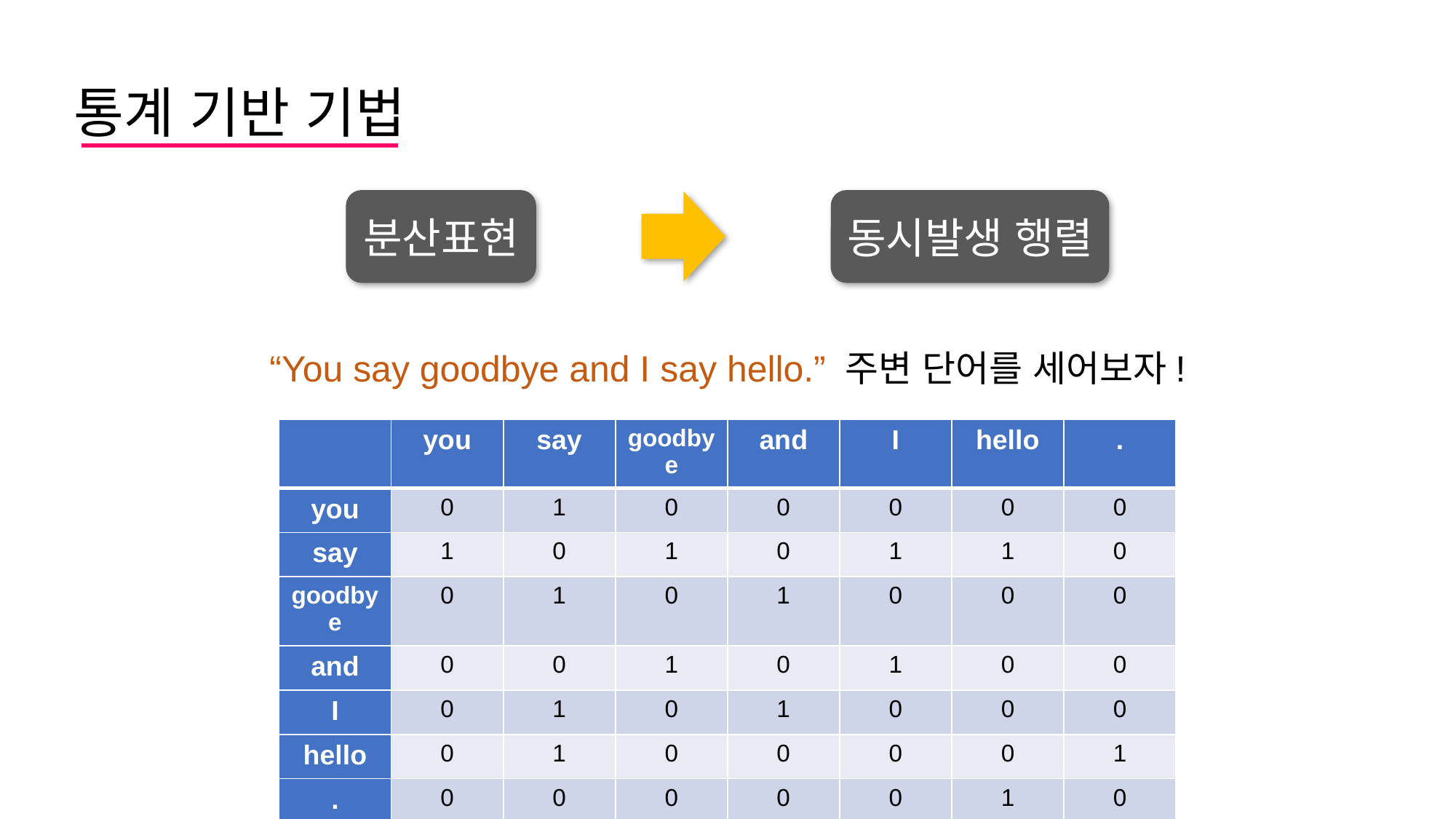

통계 기반 기법

분산표현
동시발생 행렬

“You say goodbye and I say hello.” 주변 단어를 세어보자!
|  | you | say | goodbye | and | I | hello | . |
| --- | --- | --- | --- | --- | --- | --- | --- |
| you | 0 | 1 | 0 | 0 | 0 | 0 | 0 |
| say | 1 | 0 | 1 | 0 | 1 | 1 | 0 |
| goodbye | 0 | 1 | 0 | 1 | 0 | 0 | 0 |
| and | 0 | 0 | 1 | 0 | 1 | 0 | 0 |
| I | 0 | 1 | 0 | 1 | 0 | 0 | 0 |
| hello | 0 | 1 | 0 | 0 | 0 | 0 | 1 |
| . | 0 | 0 | 0 | 0 | 0 | 1 | 0 |